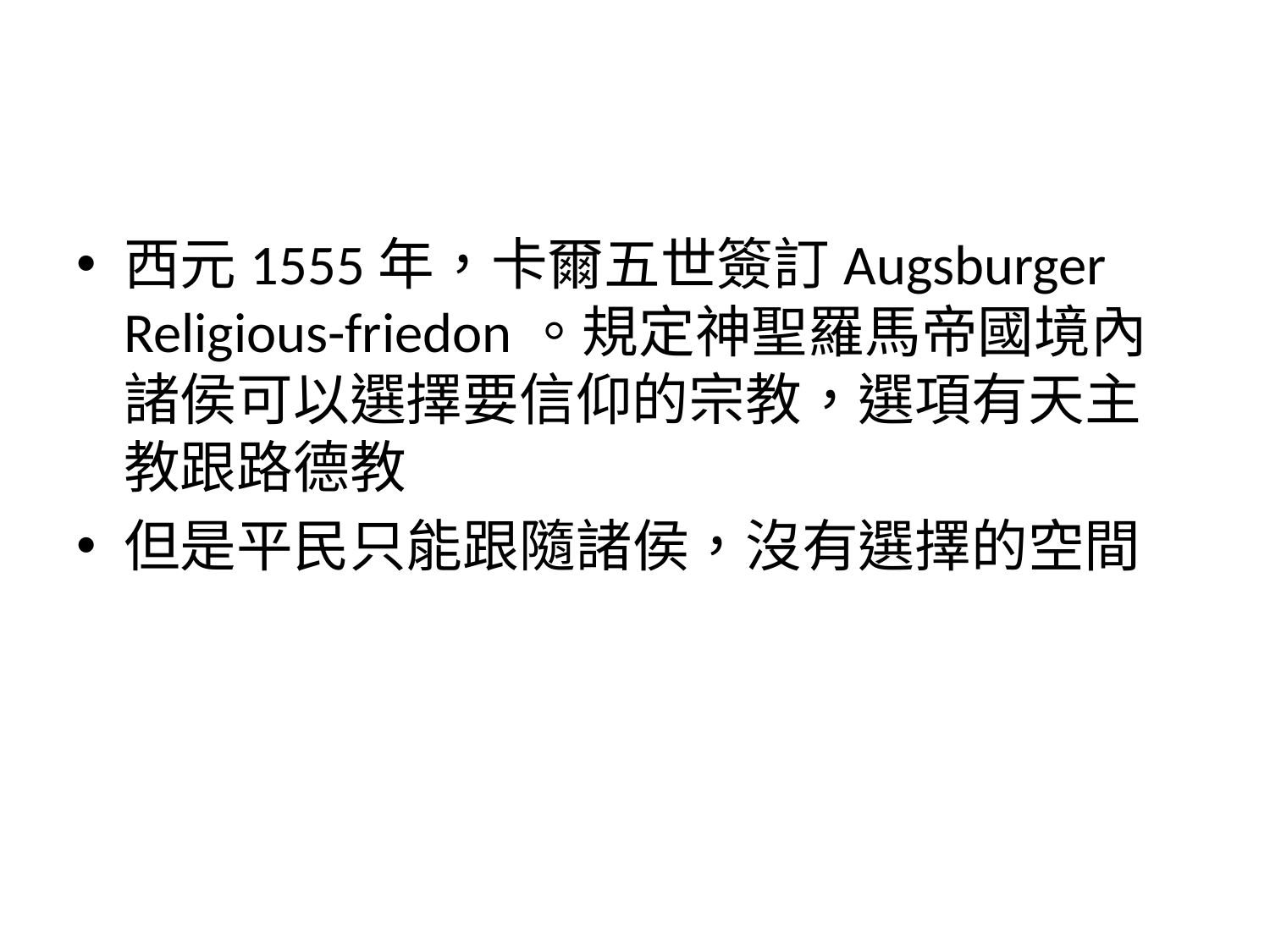

#
西元1555年，卡爾五世簽訂Augsburger Religious-friedon。規定神聖羅馬帝國境內諸侯可以選擇要信仰的宗教，選項有天主教跟路德教
但是平民只能跟隨諸侯，沒有選擇的空間